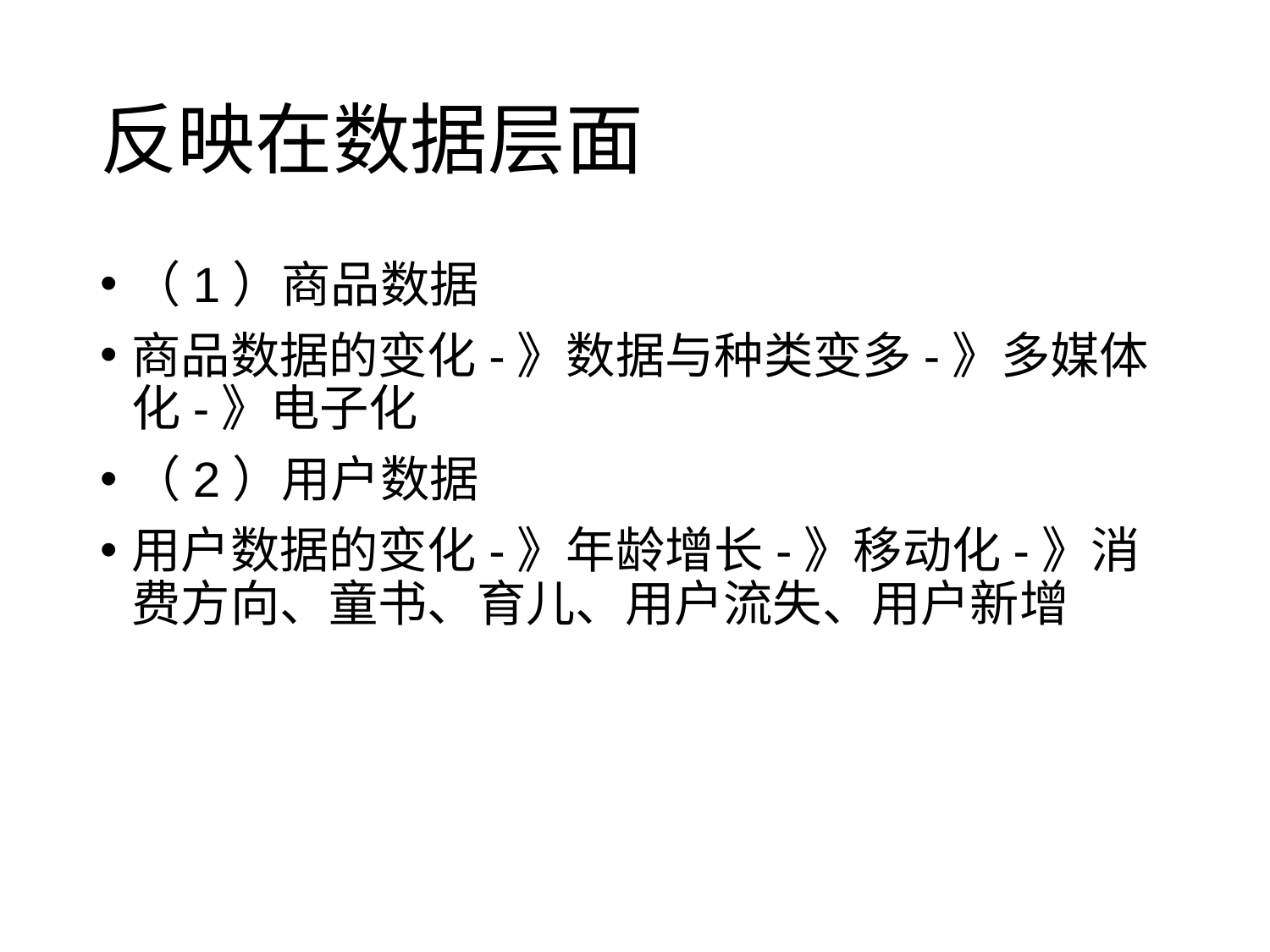

# 反映在数据层面
（1）商品数据
商品数据的变化-》数据与种类变多-》多媒体化-》电子化
（2）用户数据
用户数据的变化-》年龄增长-》移动化-》消费方向、童书、育儿、用户流失、用户新增